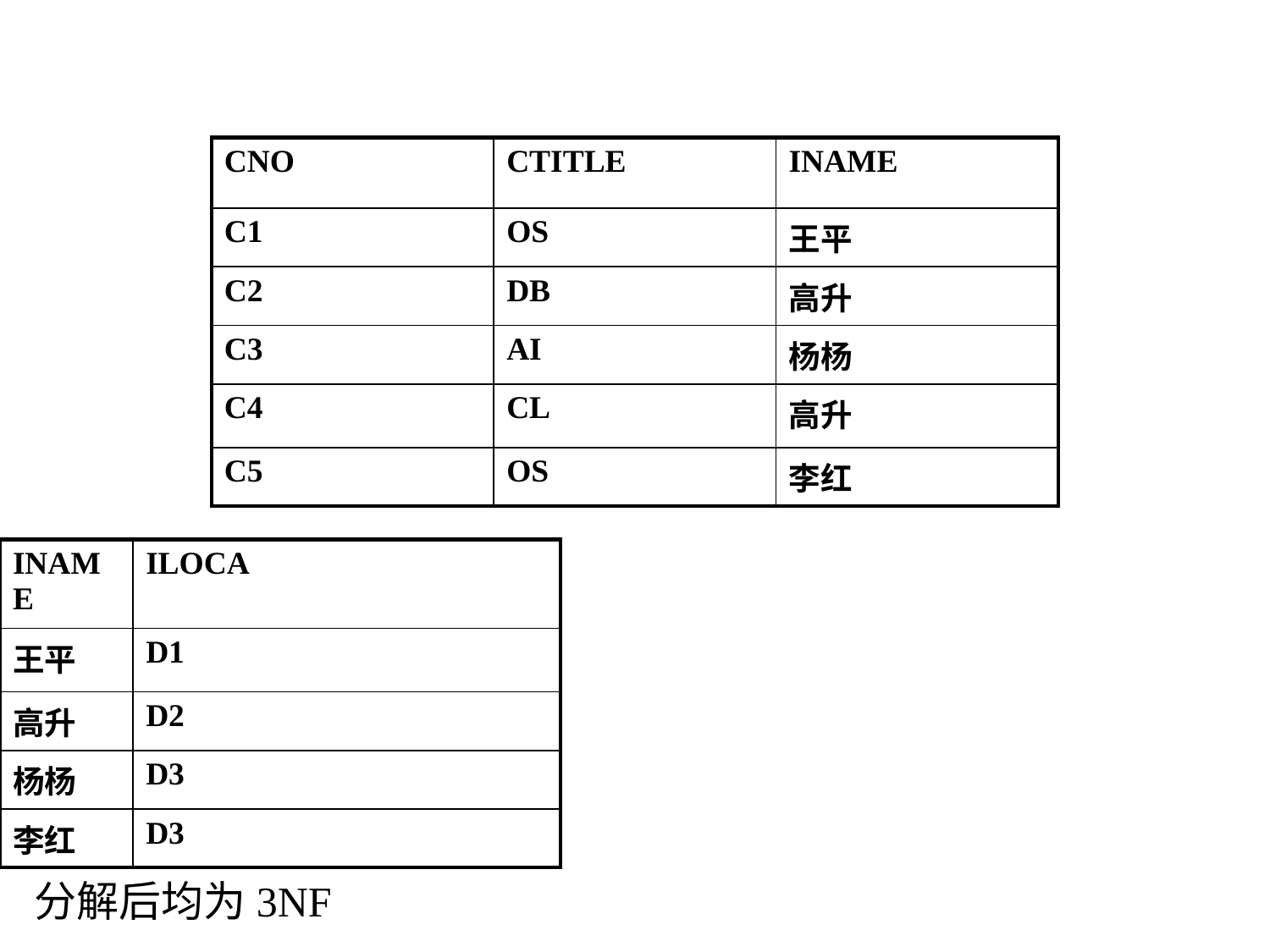

| CNO | CTITLE | INAME |
| --- | --- | --- |
| C1 | OS | 王平 |
| C2 | DB | 高升 |
| C3 | AI | 杨杨 |
| C4 | CL | 高升 |
| C5 | OS | 李红 |
| INAME | ILOCA |
| --- | --- |
| 王平 | D1 |
| 高升 | D2 |
| 杨杨 | D3 |
| 李红 | D3 |
分解后均为3NF